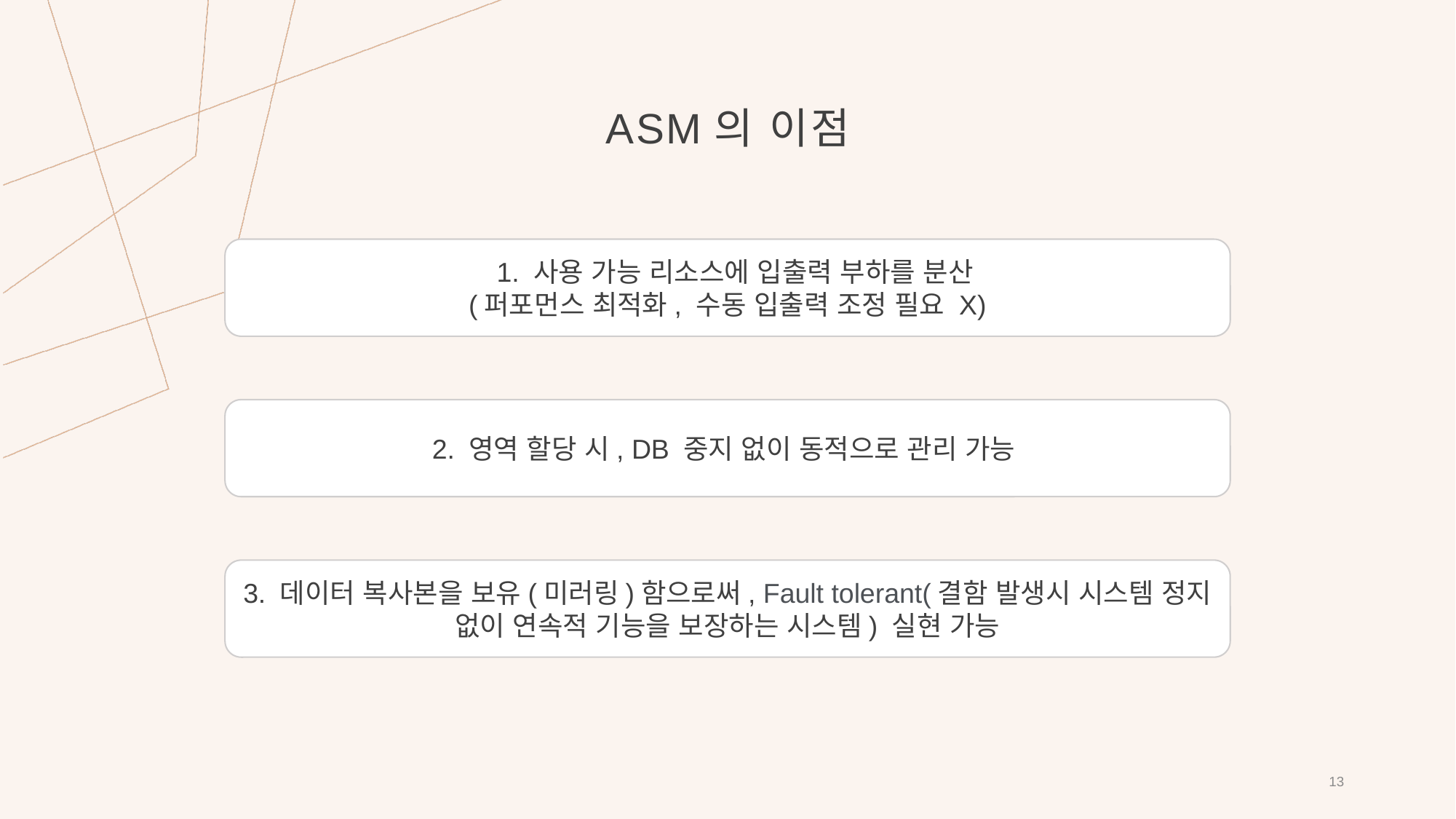

# ASM의 이점
11. 사용 가능 리소스에 입출력 부하를 분산
(퍼포먼스 최적화, 수동 입출력 조정 필요 X)
2. 영역 할당 시, DB 중지 없이 동적으로 관리 가능
3. 데이터 복사본을 보유(미러링)함으로써, Fault tolerant(결함 발생시 시스템 정지 없이 연속적 기능을 보장하는 시스템) 실현 가능
13